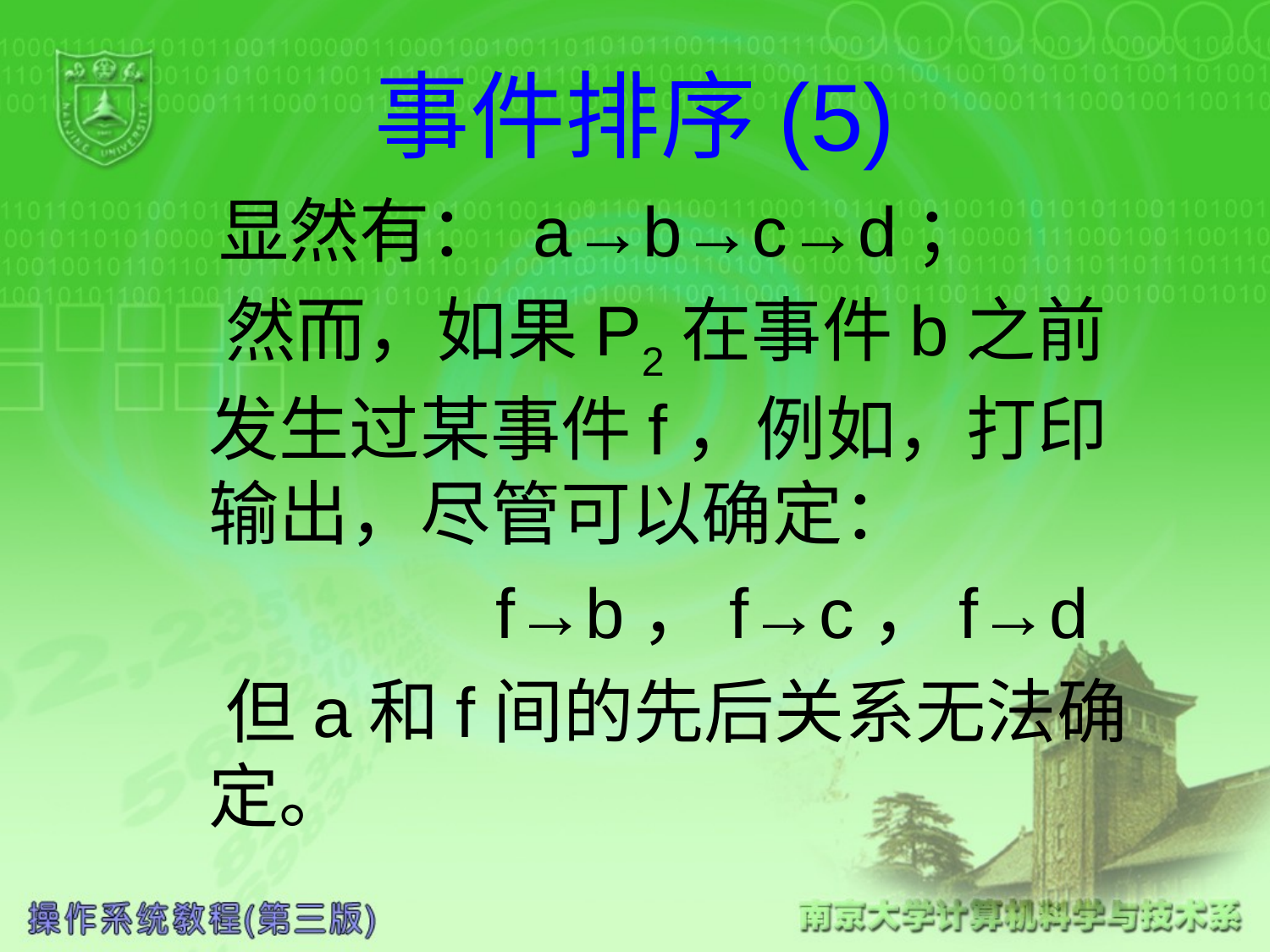

# 事件排序(5)
   显然有： a→b→c→d；
   然而，如果P2在事件b之前发生过某事件f，例如，打印输出，尽管可以确定：
                 f→b，f→c，f→d
   但a和f间的先后关系无法确定。